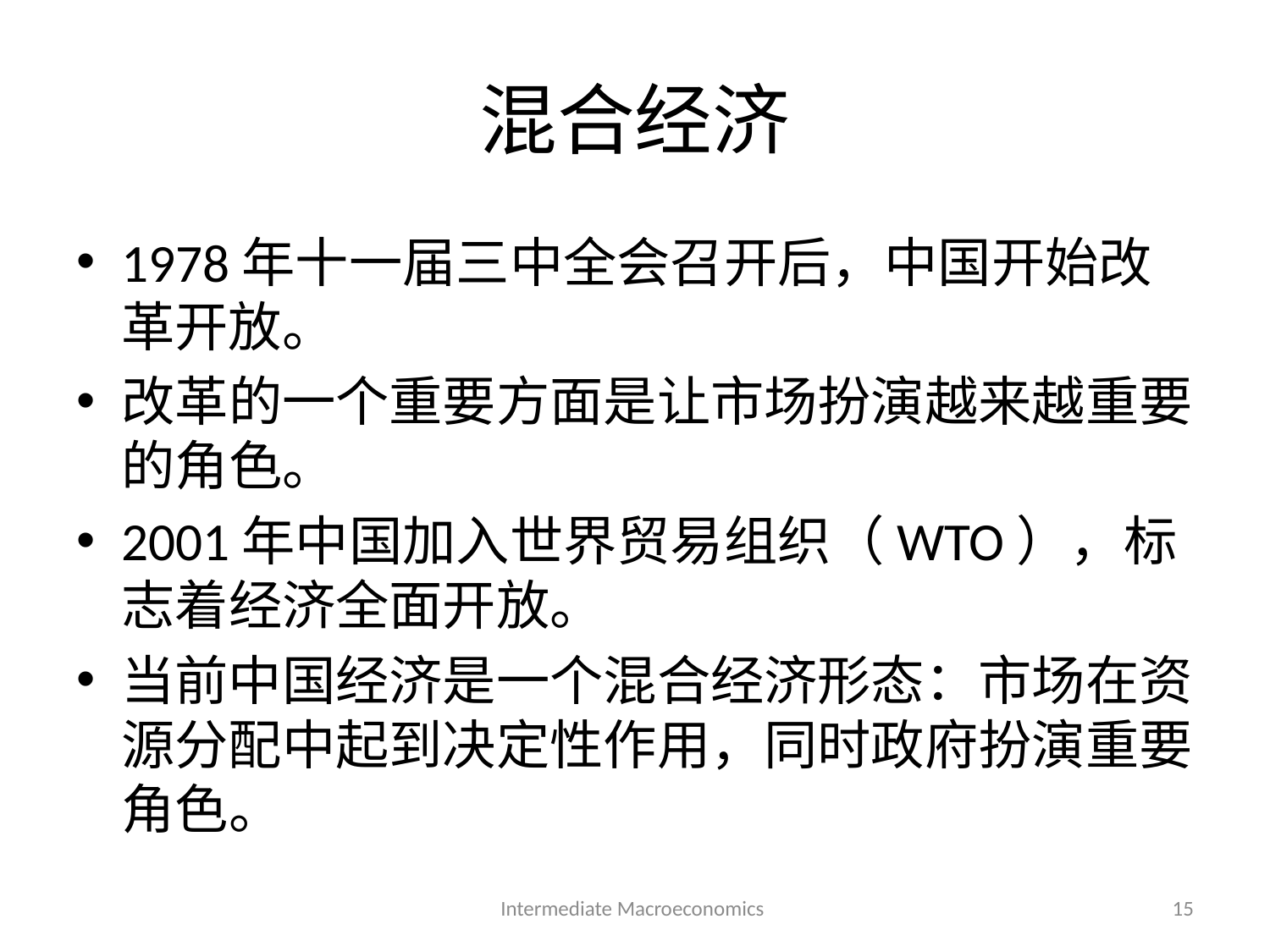

# 混合经济
1978年十一届三中全会召开后，中国开始改革开放。
改革的一个重要方面是让市场扮演越来越重要的角色。
2001年中国加入世界贸易组织（WTO），标志着经济全面开放。
当前中国经济是一个混合经济形态：市场在资源分配中起到决定性作用，同时政府扮演重要角色。

Intermediate Macroeconomics
15